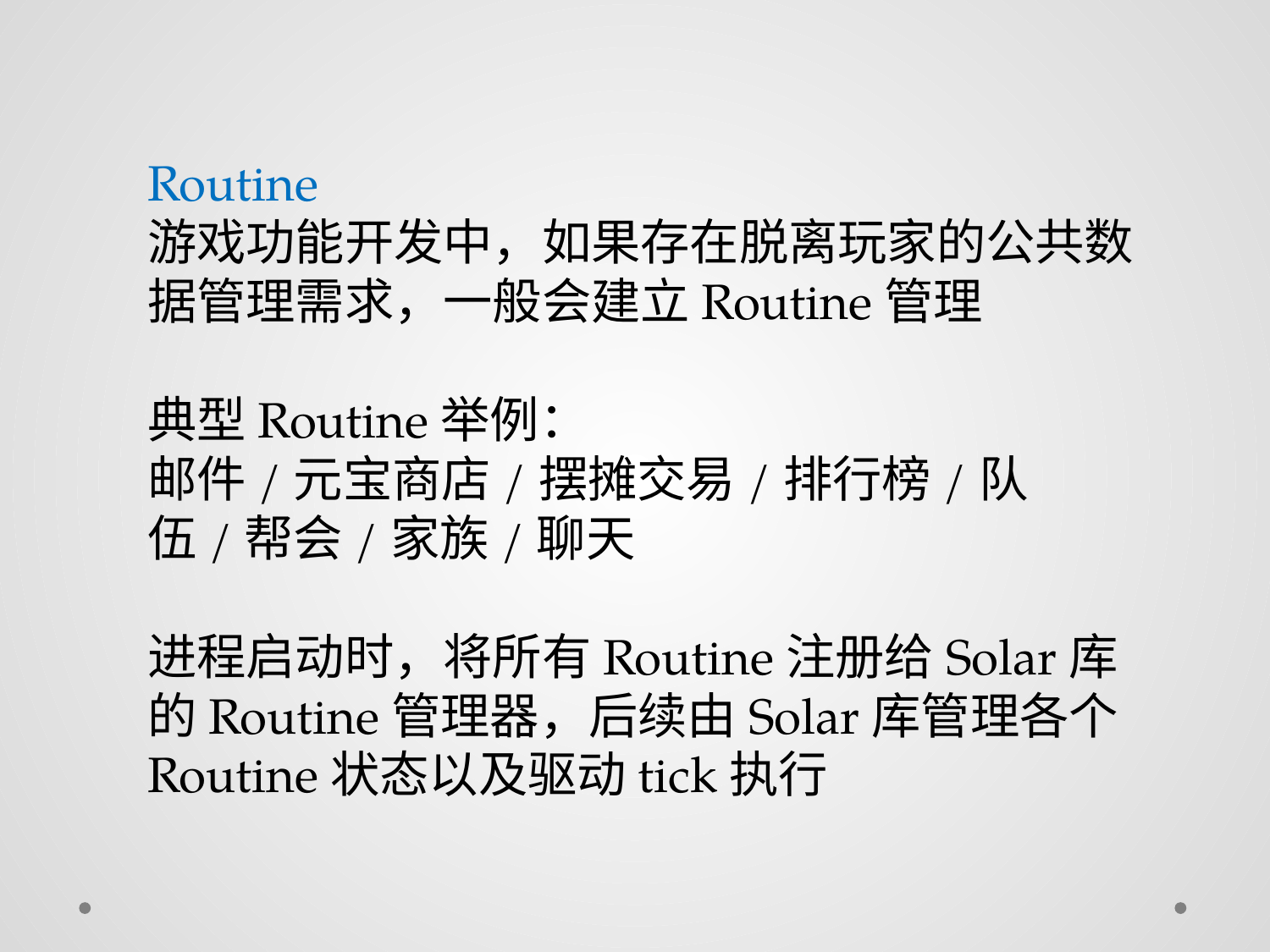

Routine
游戏功能开发中，如果存在脱离玩家的公共数据管理需求，一般会建立Routine管理

典型Routine举例：
邮件/元宝商店/摆摊交易/排行榜/队伍/帮会/家族/聊天

进程启动时，将所有Routine注册给Solar库的Routine管理器，后续由Solar库管理各个Routine状态以及驱动tick执行